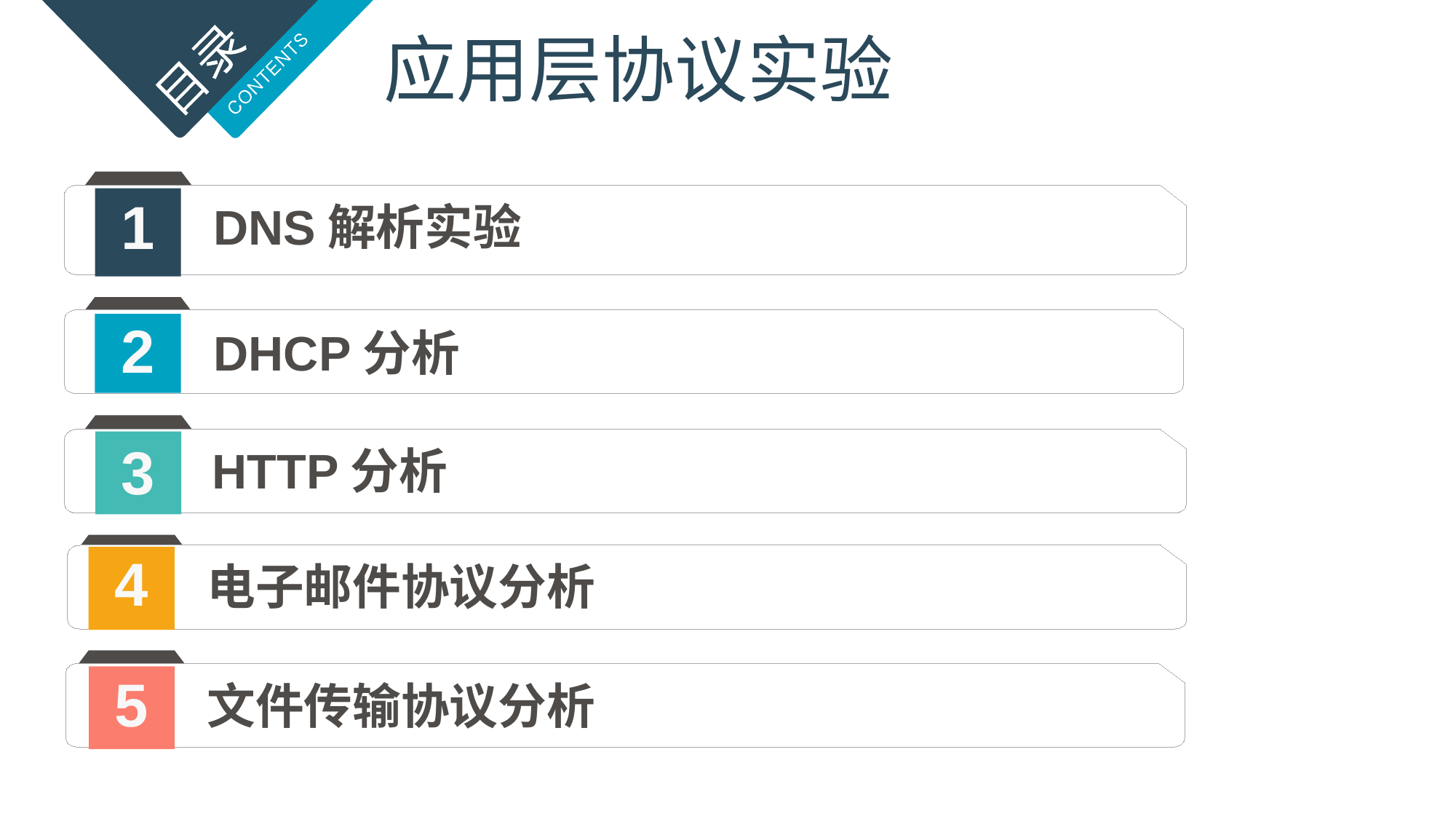

应用层协议实验

1

DNS解析实验

2

DHCP分析

3

HTTP分析

4

电子邮件协议分析

5

文件传输协议分析